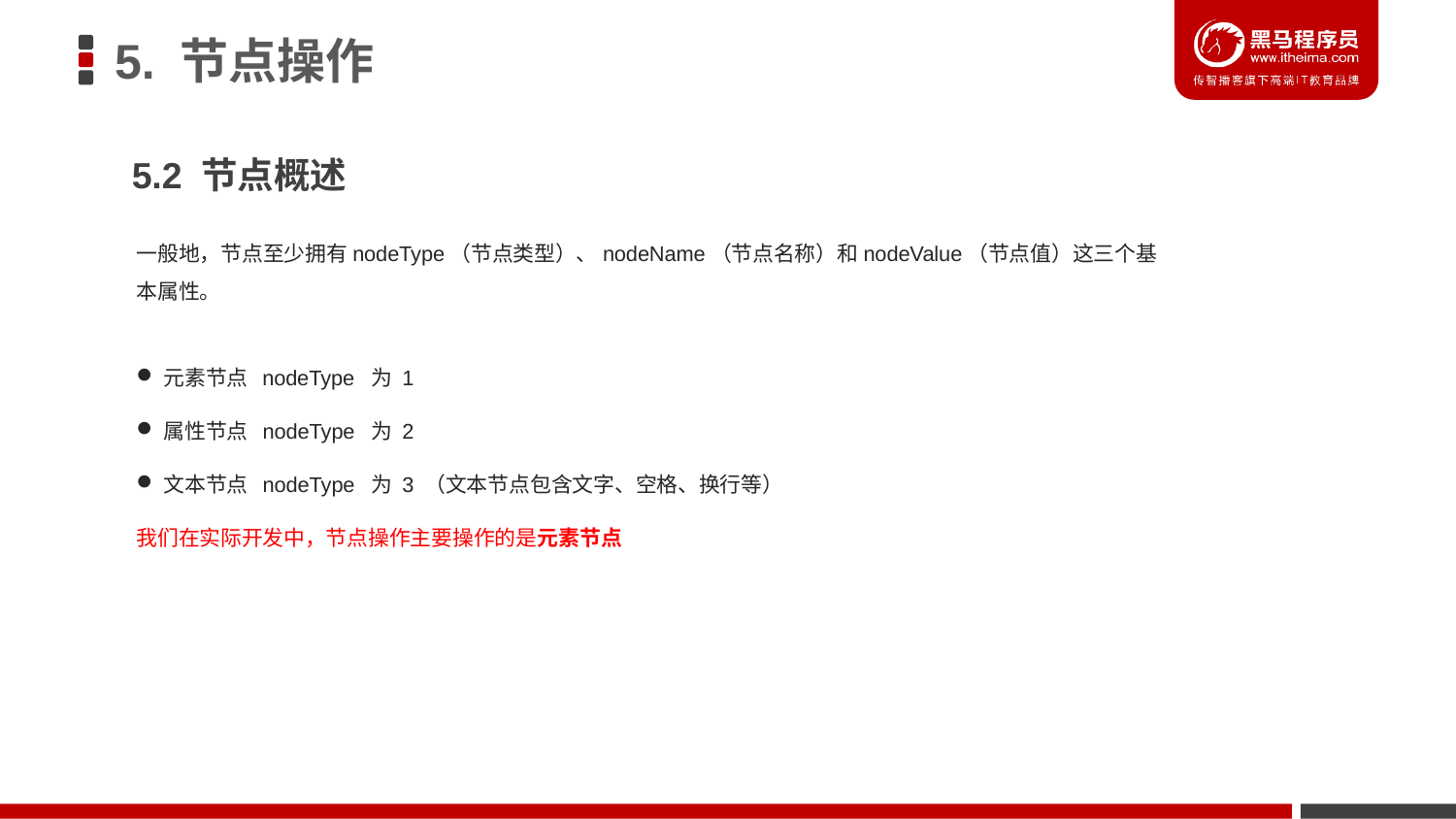

# 5. 节点操作
5.2 节点概述
一般地，节点至少拥有nodeType（节点类型）、nodeName（节点名称）和nodeValue（节点值）这三个基本属性。
元素节点  nodeType  为 1
属性节点  nodeType  为 2
文本节点  nodeType  为 3 （文本节点包含文字、空格、换行等）
我们在实际开发中，节点操作主要操作的是元素节点